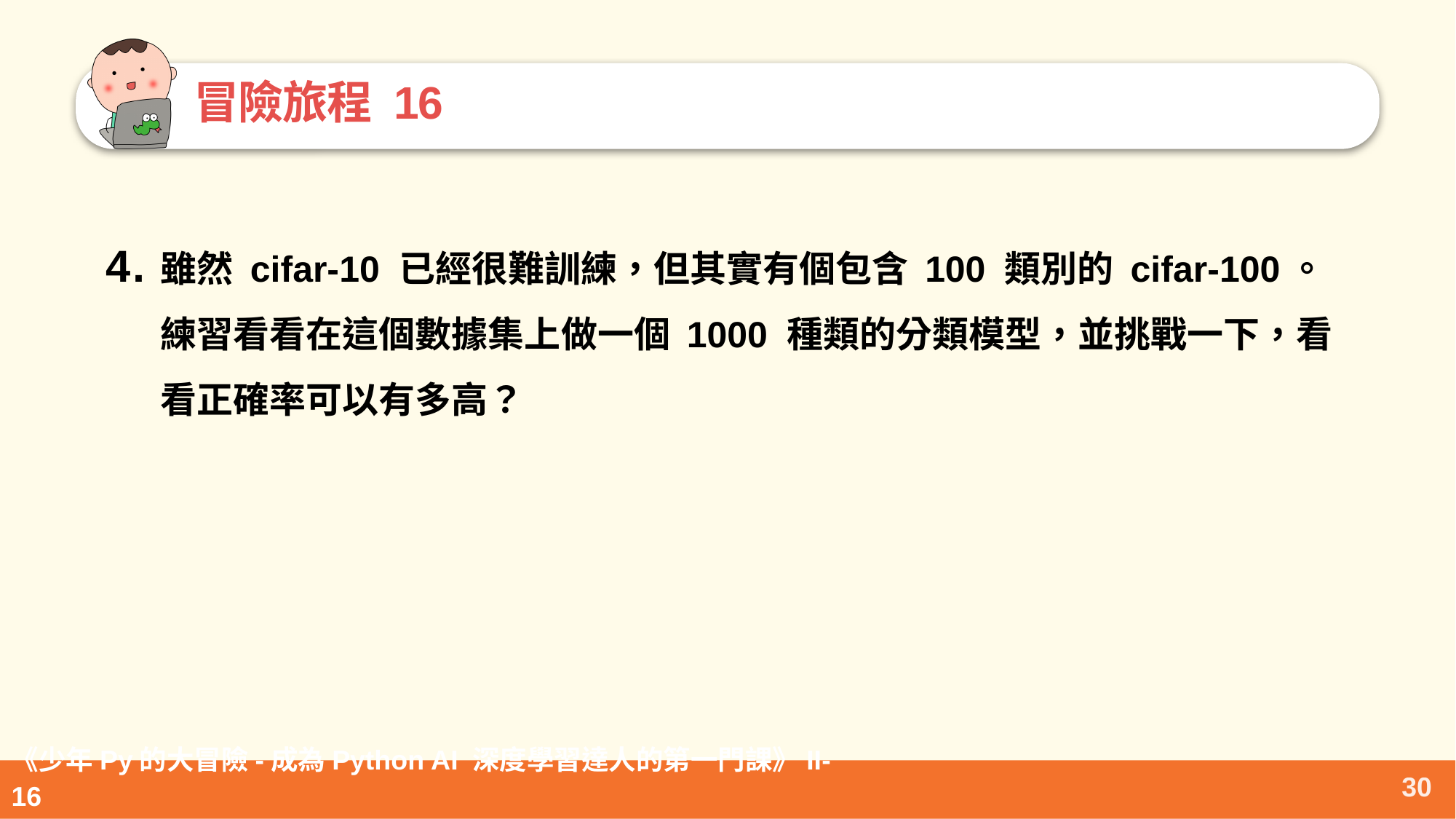

冒險旅程 16
雖然 cifar-10 已經很難訓練，但其實有個包含 100 類別的 cifar-100。練習看看在這個數據集上做一個 1000 種類的分類模型，並挑戰一下，看看正確率可以有多高？
30